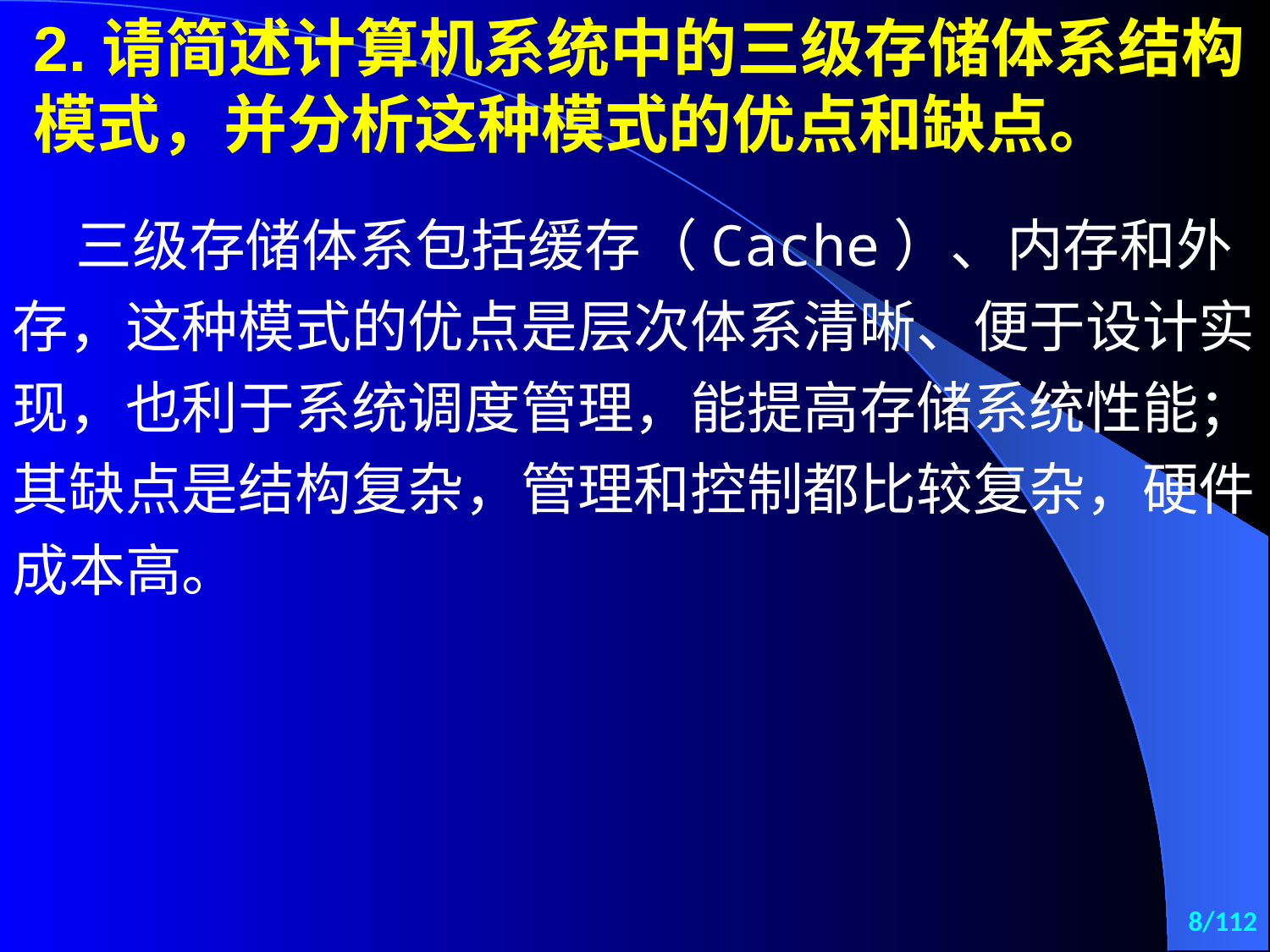

2.请简述计算机系统中的三级存储体系结构模式，并分析这种模式的优点和缺点。
三级存储体系包括缓存（Cache）、内存和外存，这种模式的优点是层次体系清晰、便于设计实现，也利于系统调度管理，能提高存储系统性能；其缺点是结构复杂，管理和控制都比较复杂，硬件成本高。
8/112